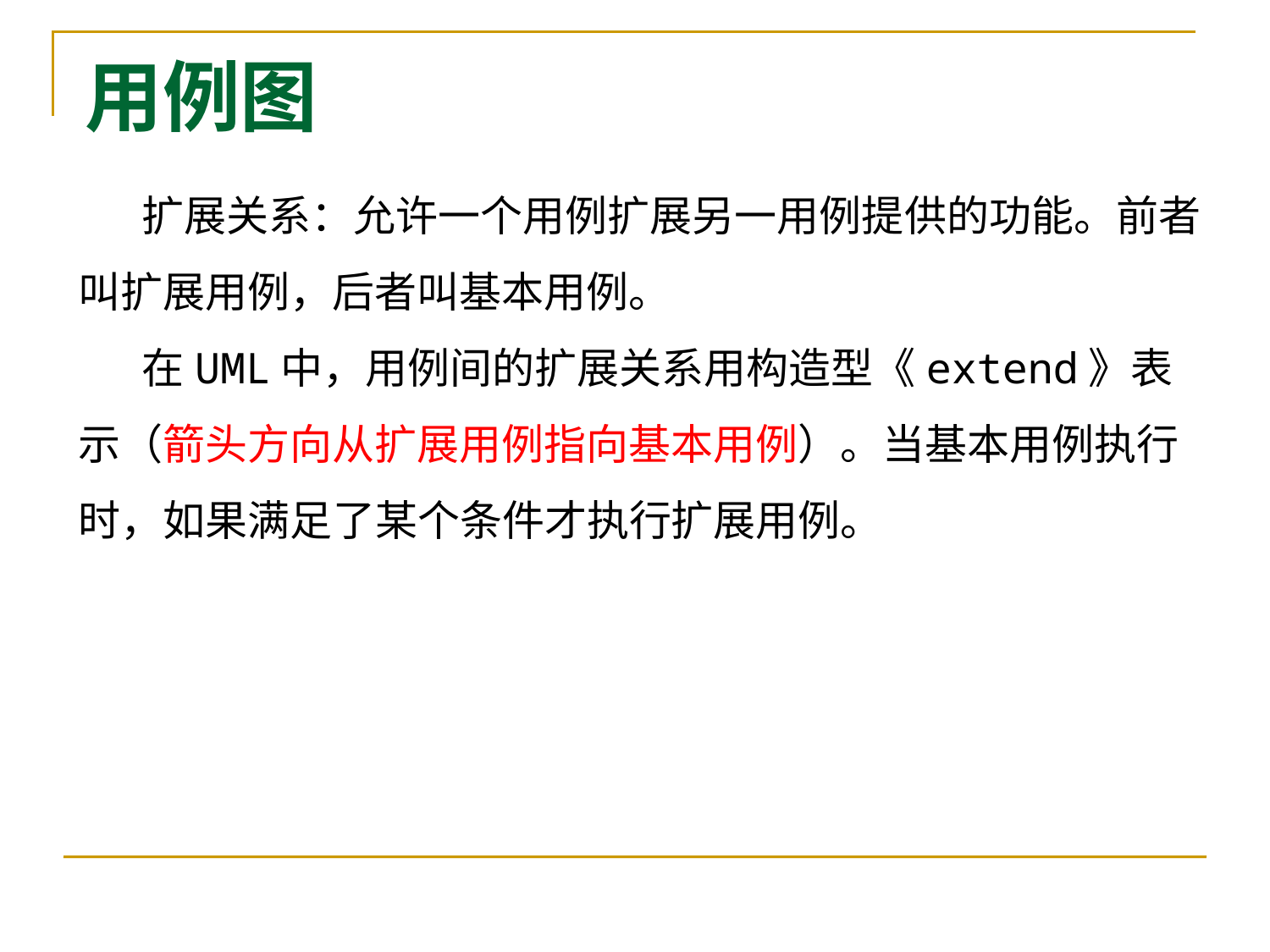

# 用例图
扩展关系：允许一个用例扩展另一用例提供的功能。前者叫扩展用例，后者叫基本用例。
在UML中，用例间的扩展关系用构造型《extend》表示（箭头方向从扩展用例指向基本用例）。当基本用例执行时，如果满足了某个条件才执行扩展用例。